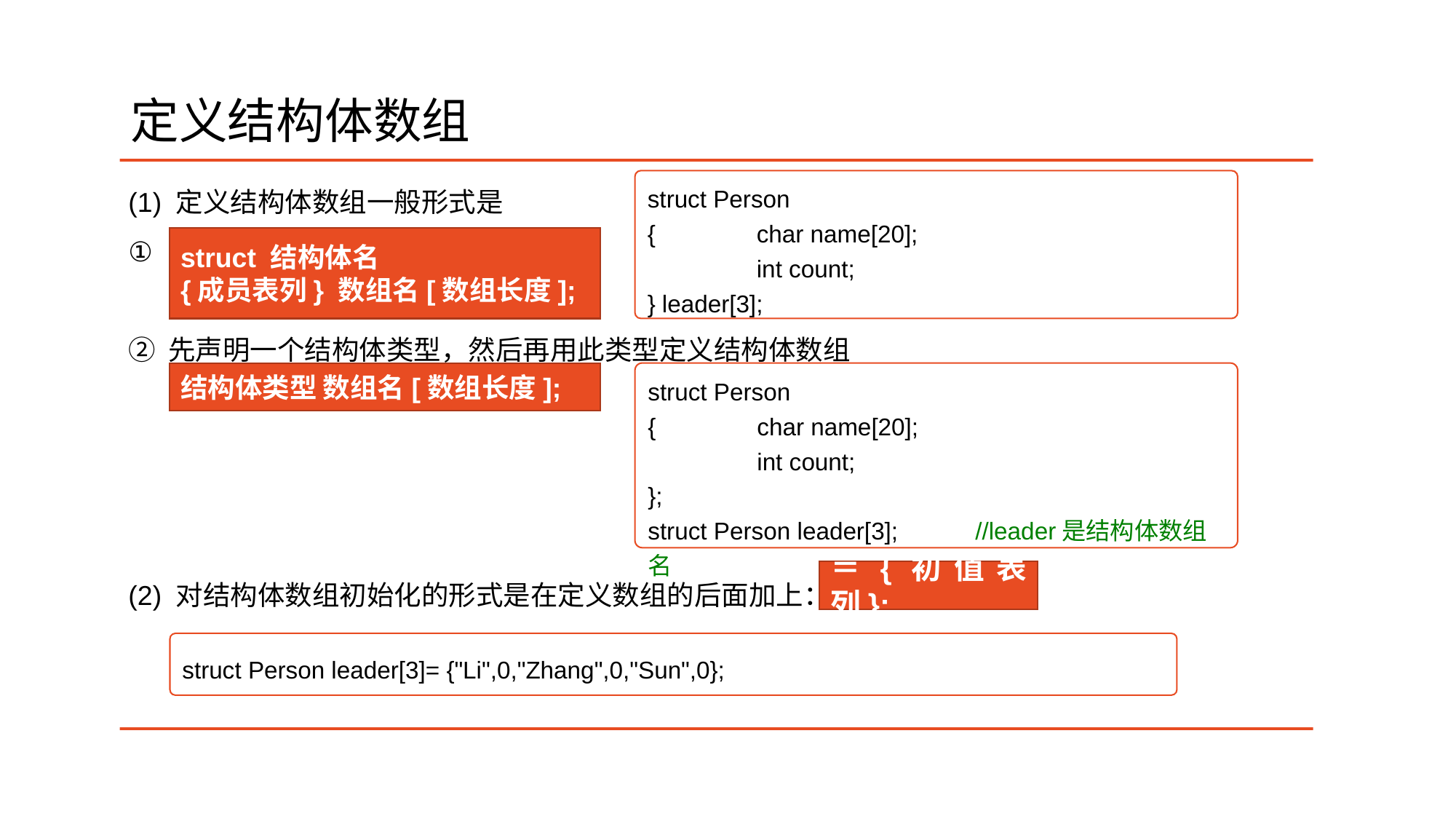

# 定义结构体数组
(1) 定义结构体数组一般形式是
①

② 先声明一个结构体类型，然后再用此类型定义结构体数组

(2) 对结构体数组初始化的形式是在定义数组的后面加上：
struct Person
{	char name[20];
	int count;
} leader[3];
struct 结构体名
{成员表列} 数组名[数组长度];
struct Person
{	char name[20];
	int count;
};
struct Person leader[3];	//leader是结构体数组名

结构体类型 数组名[数组长度];
＝{初值表列};
struct Person leader[3]= {"Li",0,"Zhang",0,"Sun",0};